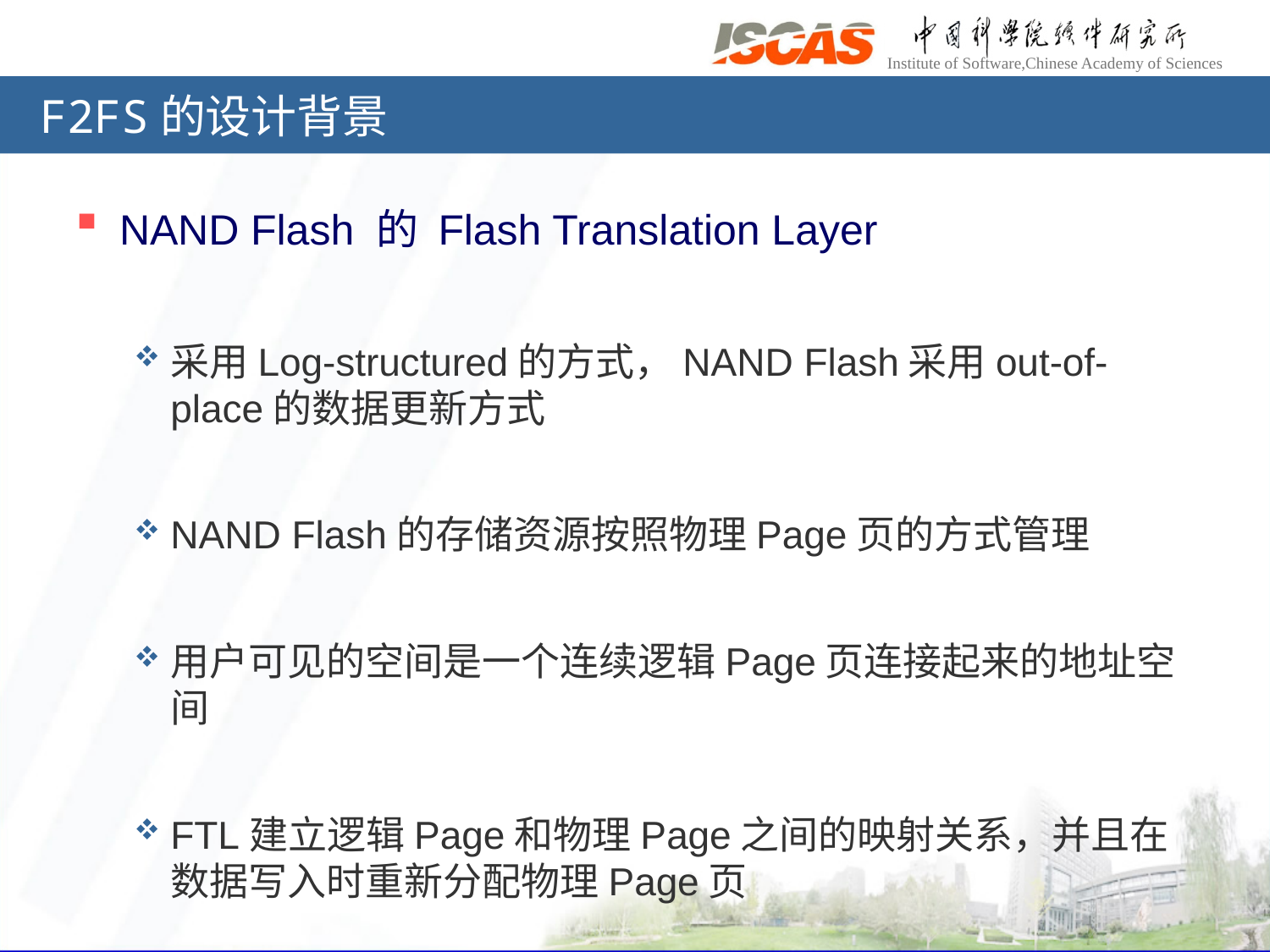

# F2FS的设计背景
NAND Flash 的 Flash Translation Layer

采用Log-structured的方式，NAND Flash采用out-of-place的数据更新方式

NAND Flash的存储资源按照物理Page页的方式管理

用户可见的空间是一个连续逻辑Page页连接起来的地址空间

FTL建立逻辑Page和物理Page之间的映射关系，并且在数据写入时重新分配物理Page页